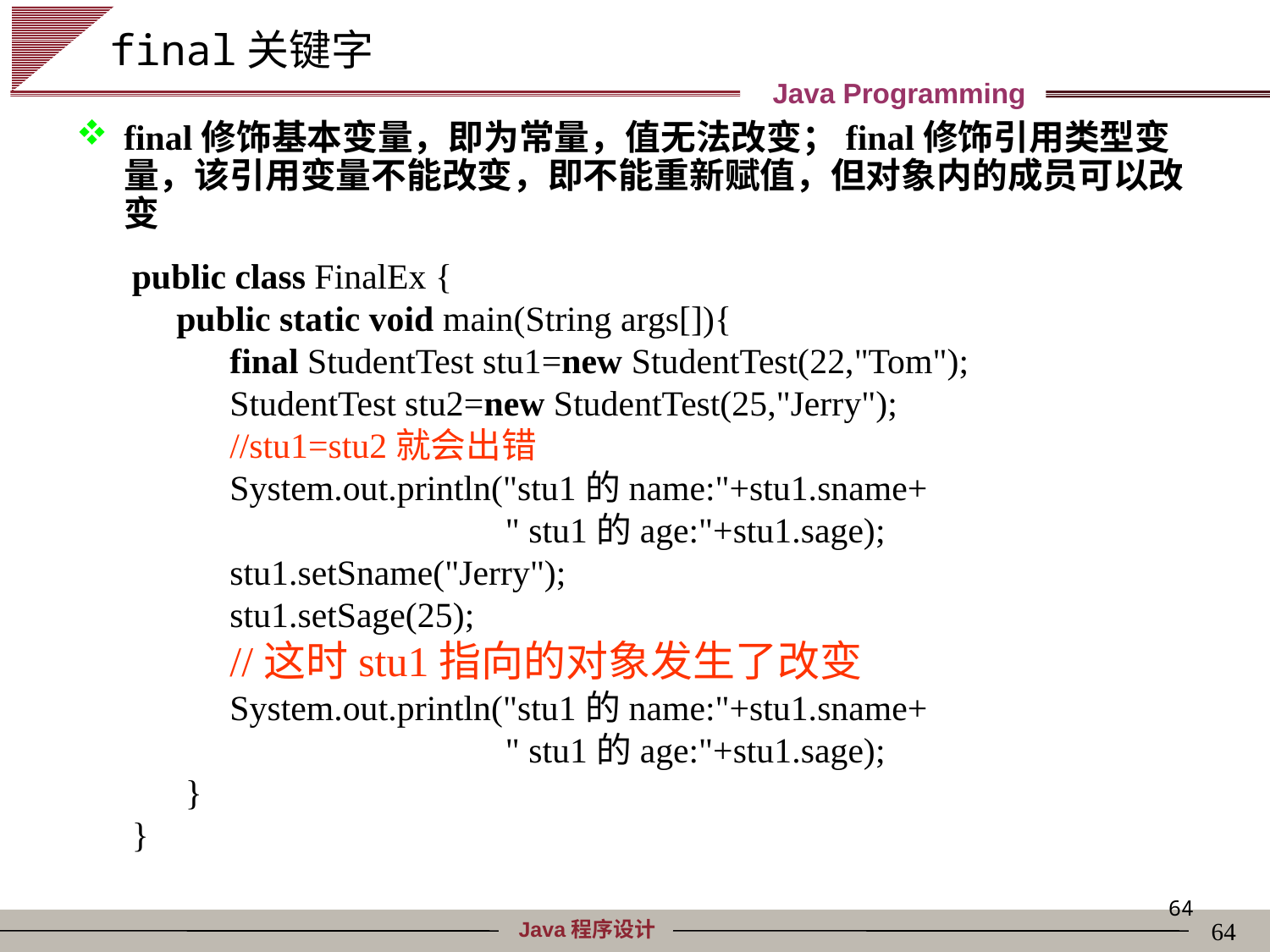

final关键字
final修饰基本变量，即为常量，值无法改变；final修饰引用类型变量，该引用变量不能改变，即不能重新赋值，但对象内的成员可以改变
public class FinalEx {
     public static void main(String args[]){
           final StudentTest stu1=new StudentTest(22,"Tom");
           StudentTest stu2=new StudentTest(25,"Jerry");
           //stu1=stu2就会出错
           System.out.println("stu1的name:"+stu1.sname+
                                          " stu1的age:"+stu1.sage);
           stu1.setSname("Jerry");
           stu1.setSage(25);
           //这时stu1指向的对象发生了改变
           System.out.println("stu1的name:"+stu1.sname+
                                          " stu1的age:"+stu1.sage);
      }
}
64